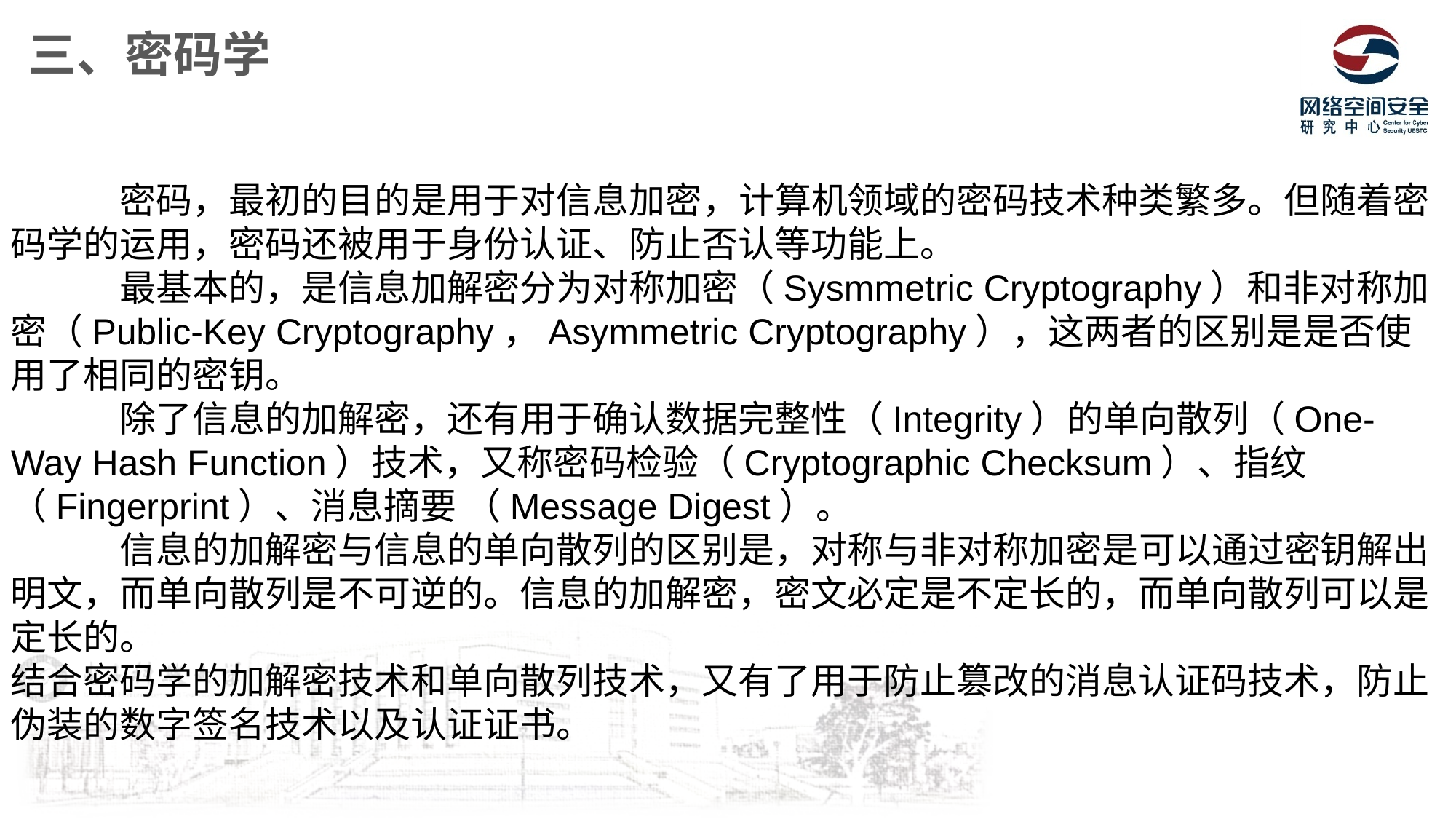

三、密码学
	密码，最初的目的是用于对信息加密，计算机领域的密码技术种类繁多。但随着密码学的运用，密码还被用于身份认证、防止否认等功能上。
	最基本的，是信息加解密分为对称加密（Sysmmetric Cryptography）和非对称加密（Public-Key Cryptography，Asymmetric Cryptography），这两者的区别是是否使用了相同的密钥。
	除了信息的加解密，还有用于确认数据完整性（Integrity）的单向散列（One-Way Hash Function）技术，又称密码检验（Cryptographic Checksum）、指纹 （Fingerprint）、消息摘要 （Message Digest）。
	信息的加解密与信息的单向散列的区别是，对称与非对称加密是可以通过密钥解出明文，而单向散列是不可逆的。信息的加解密，密文必定是不定长的，而单向散列可以是定长的。
结合密码学的加解密技术和单向散列技术，又有了用于防止篡改的消息认证码技术，防止伪装的数字签名技术以及认证证书。